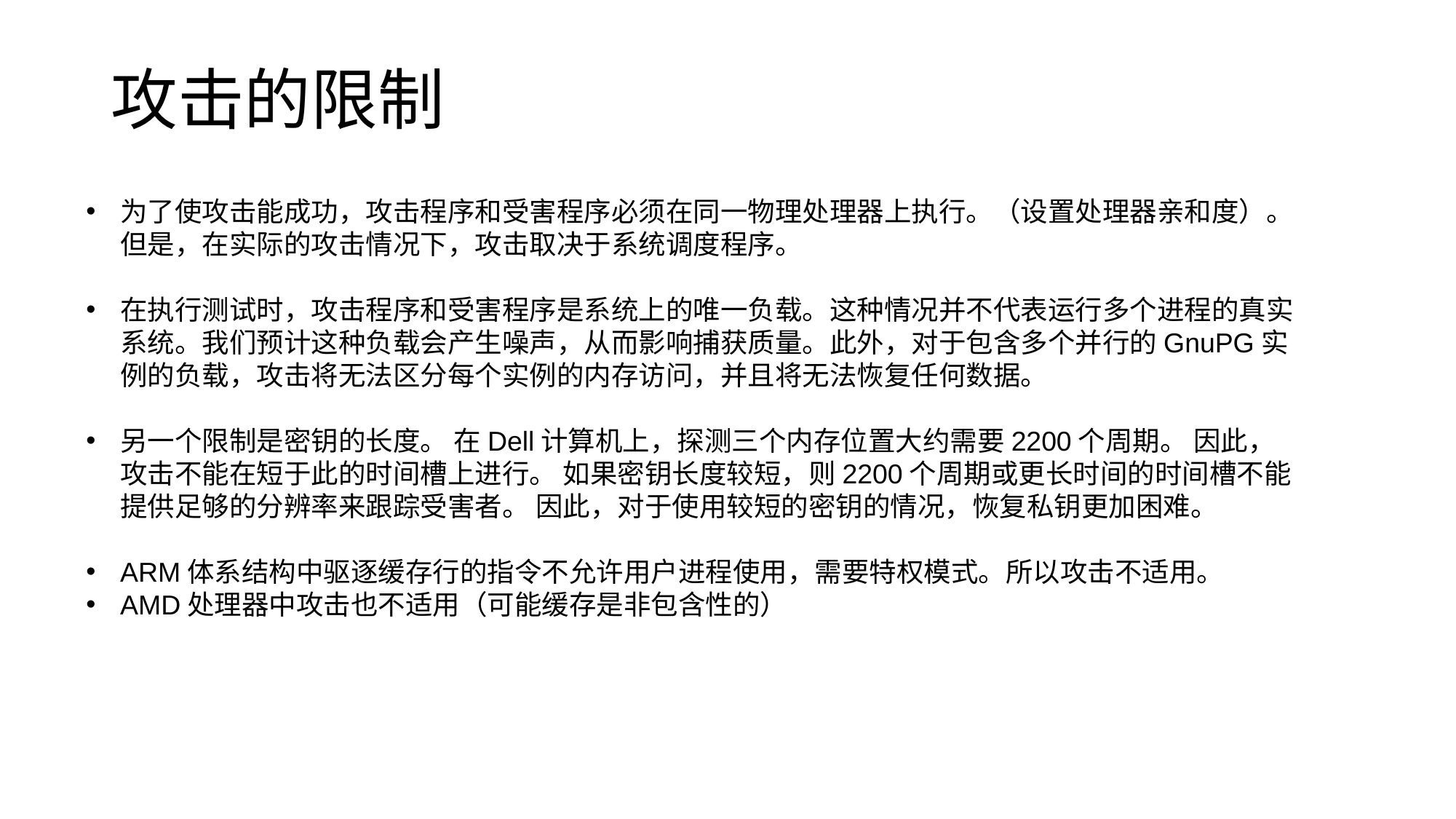

# 攻击的限制
为了使攻击能成功，攻击程序和受害程序必须在同一物理处理器上执行。（设置处理器亲和度）。但是，在实际的攻击情况下，攻击取决于系统调度程序。

在执行测试时，攻击程序和受害程序是系统上的唯一负载。这种情况并不代表运行多个进程的真实系统。我们预计这种负载会产生噪声，从而影响捕获质量。此外，对于包含多个并行的GnuPG实例的负载，攻击将无法区分每个实例的内存访问，并且将无法恢复任何数据。

另一个限制是密钥的长度。 在Dell计算机上，探测三个内存位置大约需要2200个周期。 因此，攻击不能在短于此的时间槽上进行。 如果密钥长度较短，则2200个周期或更长时间的时间槽不能提供足够的分辨率来跟踪受害者。 因此，对于使用较短的密钥的情况，恢复私钥更加困难。

ARM体系结构中驱逐缓存行的指令不允许用户进程使用，需要特权模式。所以攻击不适用。
AMD处理器中攻击也不适用（可能缓存是非包含性的）